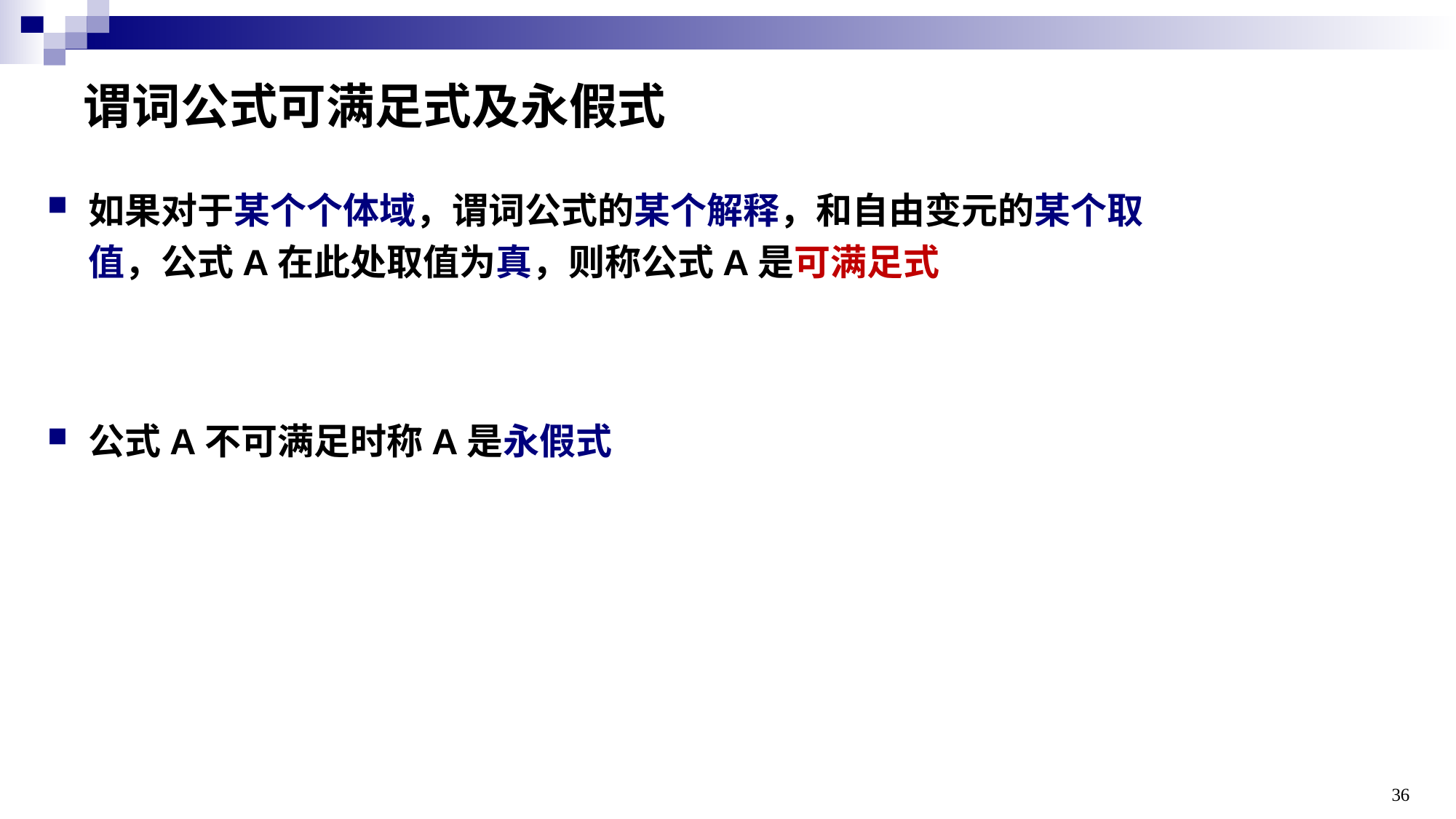

# 谓词公式可满足式及永假式
如果对于某个个体域，谓词公式的某个解释，和自由变元的某个取值，公式A在此处取值为真，则称公式A是可满足式

公式A不可满足时称A是永假式
36